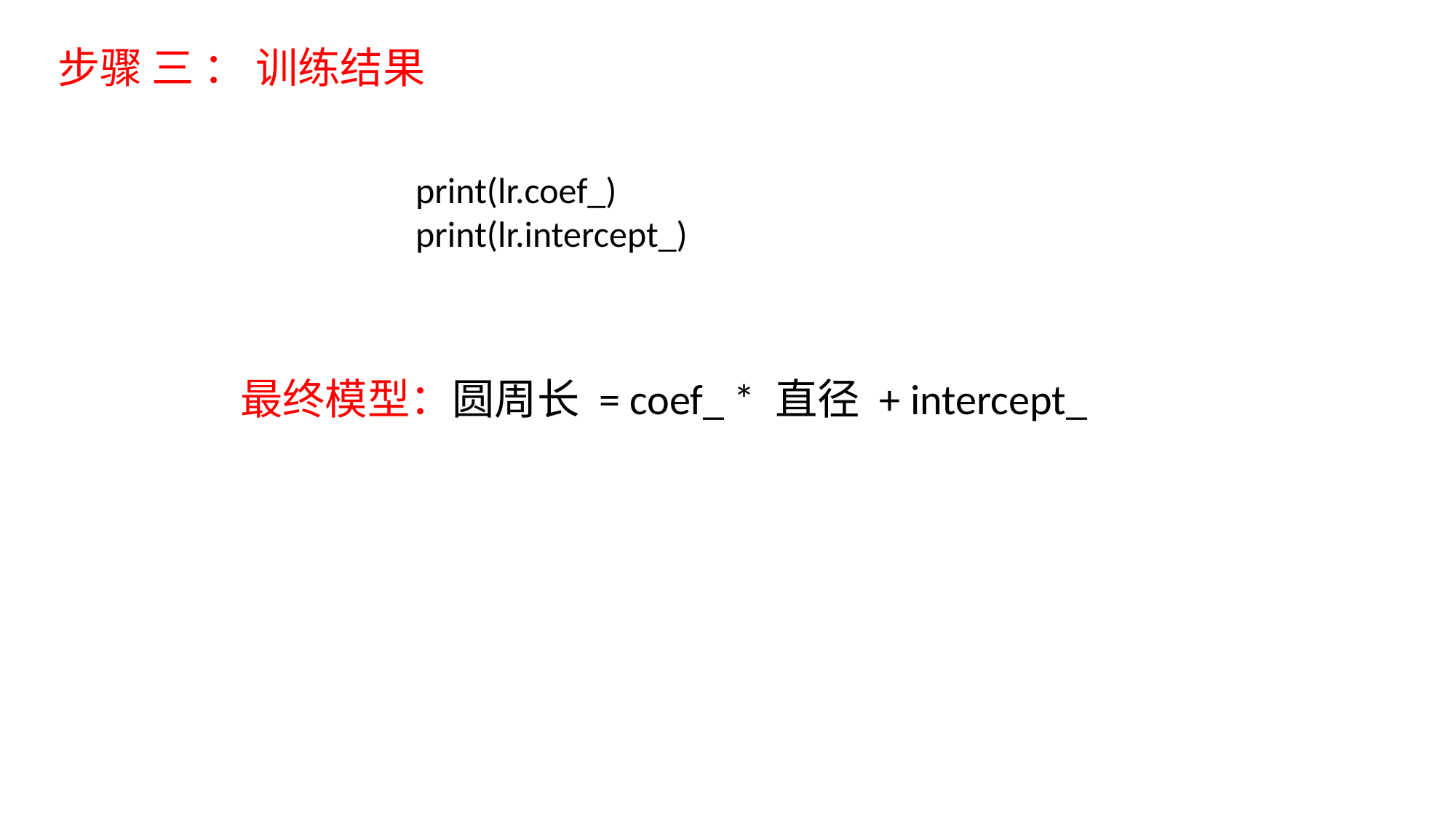

步骤 三 ： 训练结果
print(lr.coef_)
print(lr.intercept_)
最终模型：圆周长 = coef_ * 直径 + intercept_